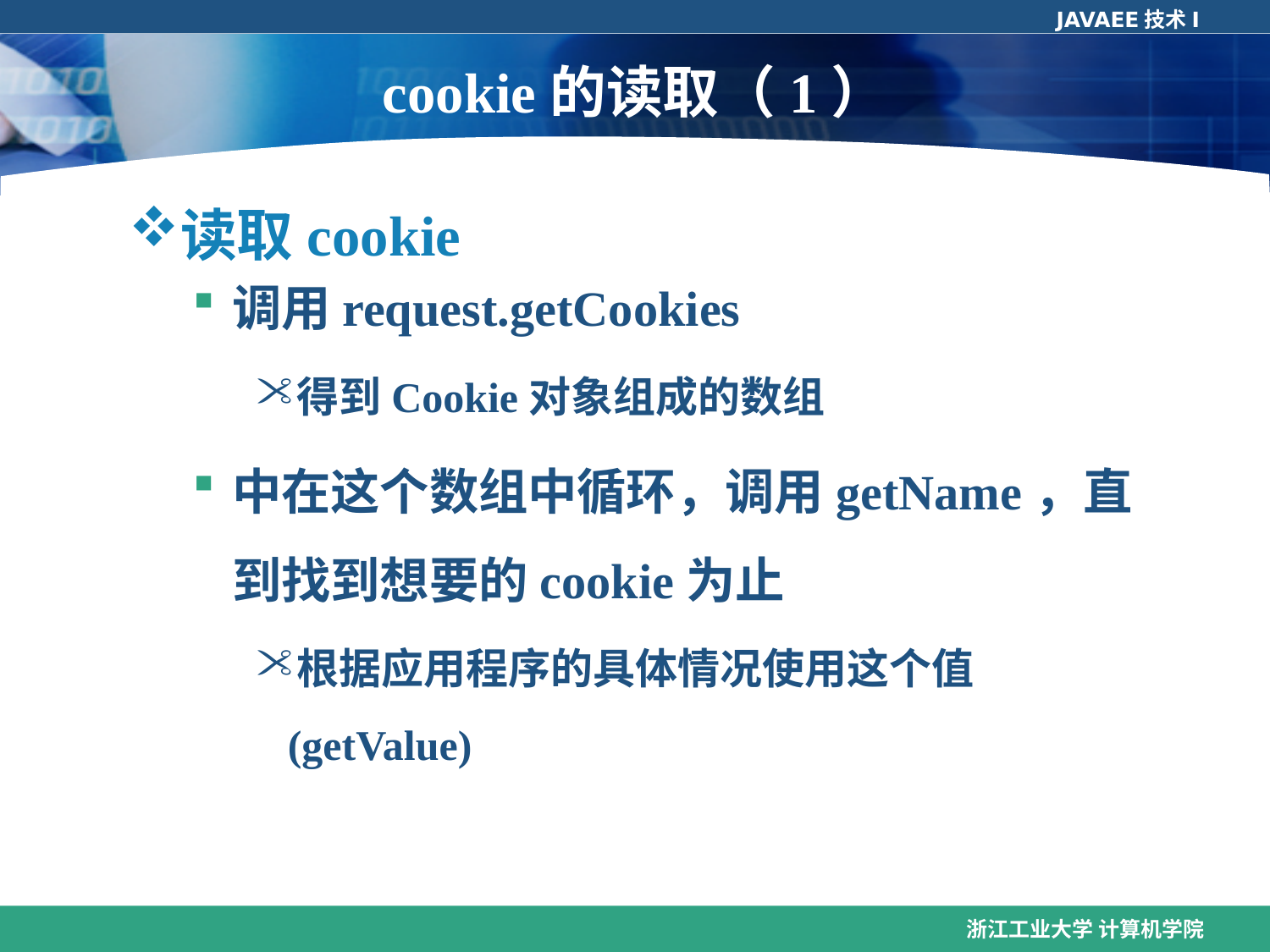

# cookie的读取（1）
读取cookie
调用request.getCookies
得到Cookie对象组成的数组
中在这个数组中循环，调用getName，直到找到想要的cookie为止
根据应用程序的具体情况使用这个值(getValue)